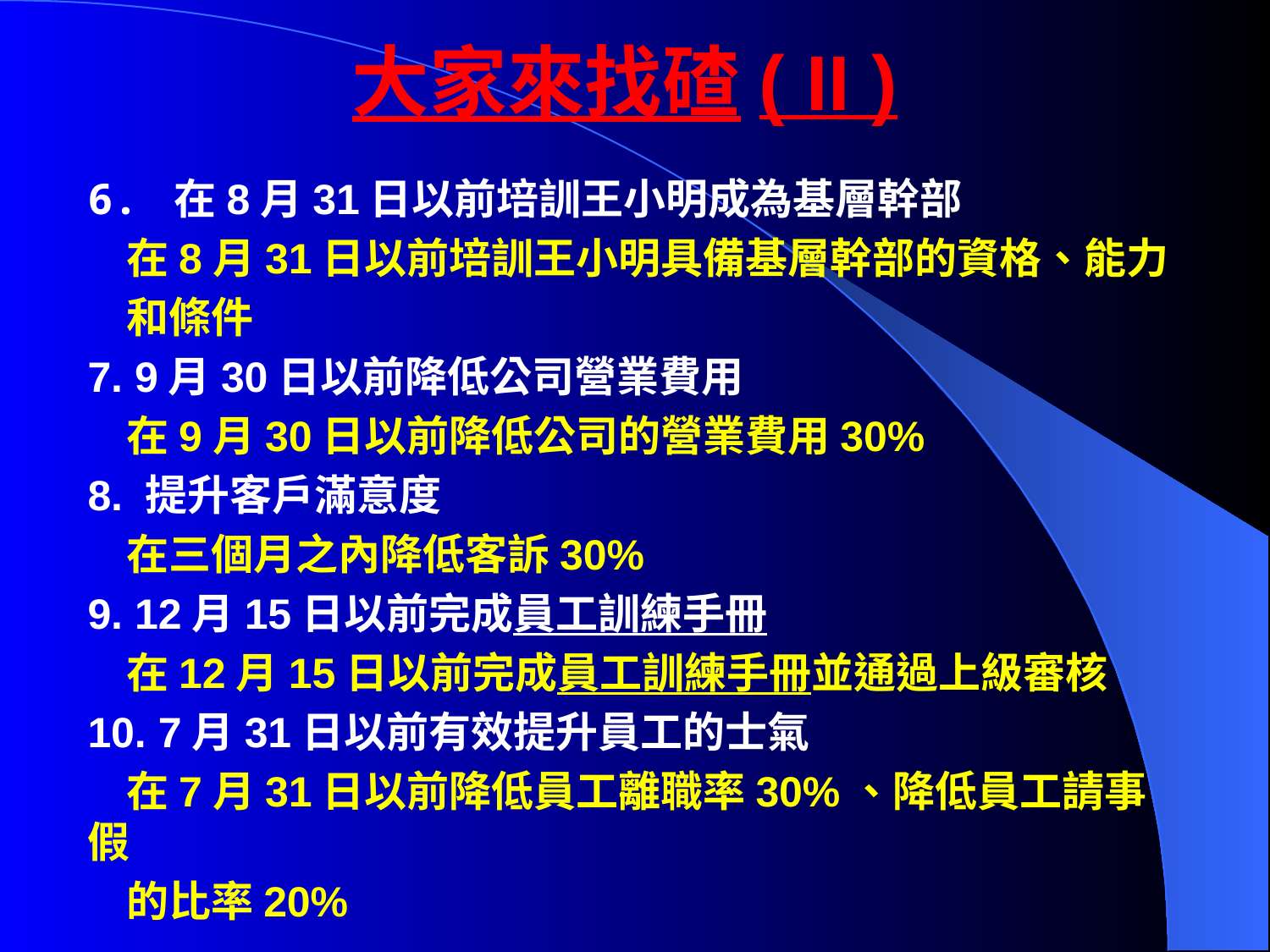

# 大家來找碴( II )
6. 在8月31日以前培訓王小明成為基層幹部
   在8月31日以前培訓王小明具備基層幹部的資格、能力
   和條件
7. 9月30日以前降低公司營業費用
   在9月30日以前降低公司的營業費用30%
8. 提升客戶滿意度
   在三個月之內降低客訴30%
9. 12月15日以前完成員工訓練手冊
   在12月15日以前完成員工訓練手冊並通過上級審核
10. 7月31日以前有效提升員工的士氣
   在7月31日以前降低員工離職率30%、降低員工請事假
   的比率20%